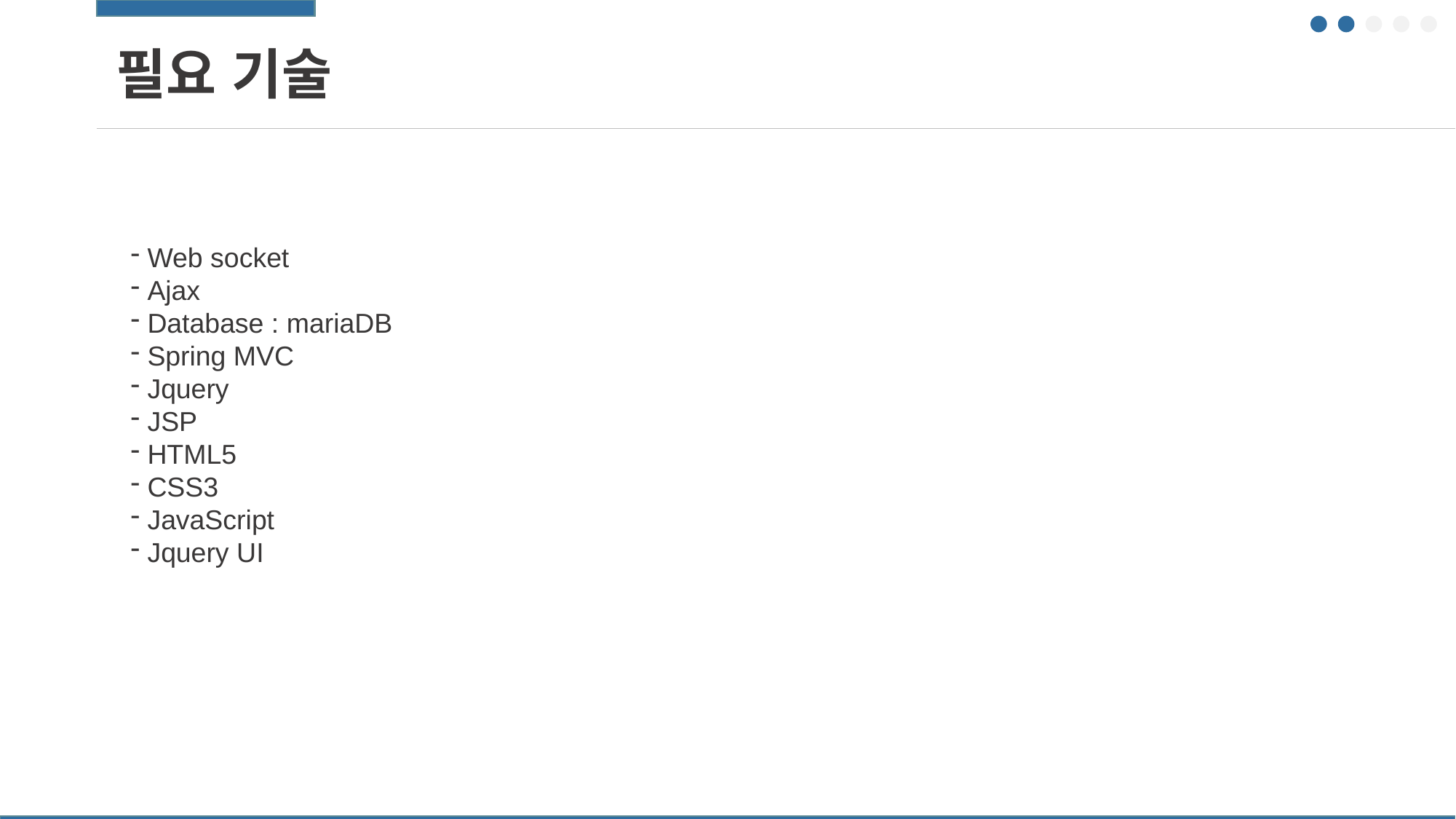

필요 기술
 Web socket
 Ajax
 Database : mariaDB
 Spring MVC
 Jquery
 JSP
 HTML5
 CSS3
 JavaScript
 Jquery UI